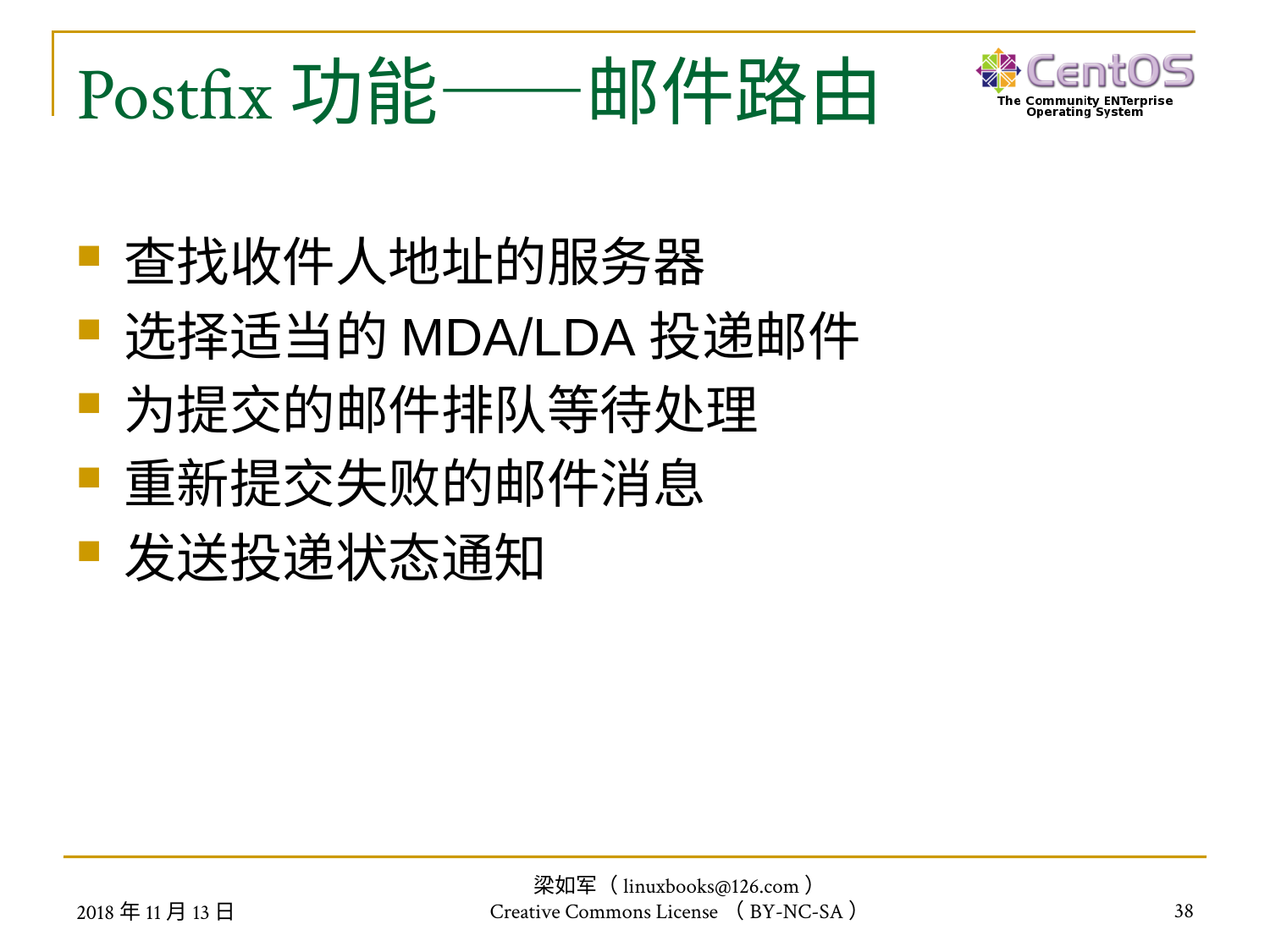

# Postfix功能——邮件路由
查找收件人地址的服务器
选择适当的MDA/LDA投递邮件
为提交的邮件排队等待处理
重新提交失败的邮件消息
发送投递状态通知
梁如军（linuxbooks@126.com）
Creative Commons License（BY-NC-SA）
2018年11月13日
38